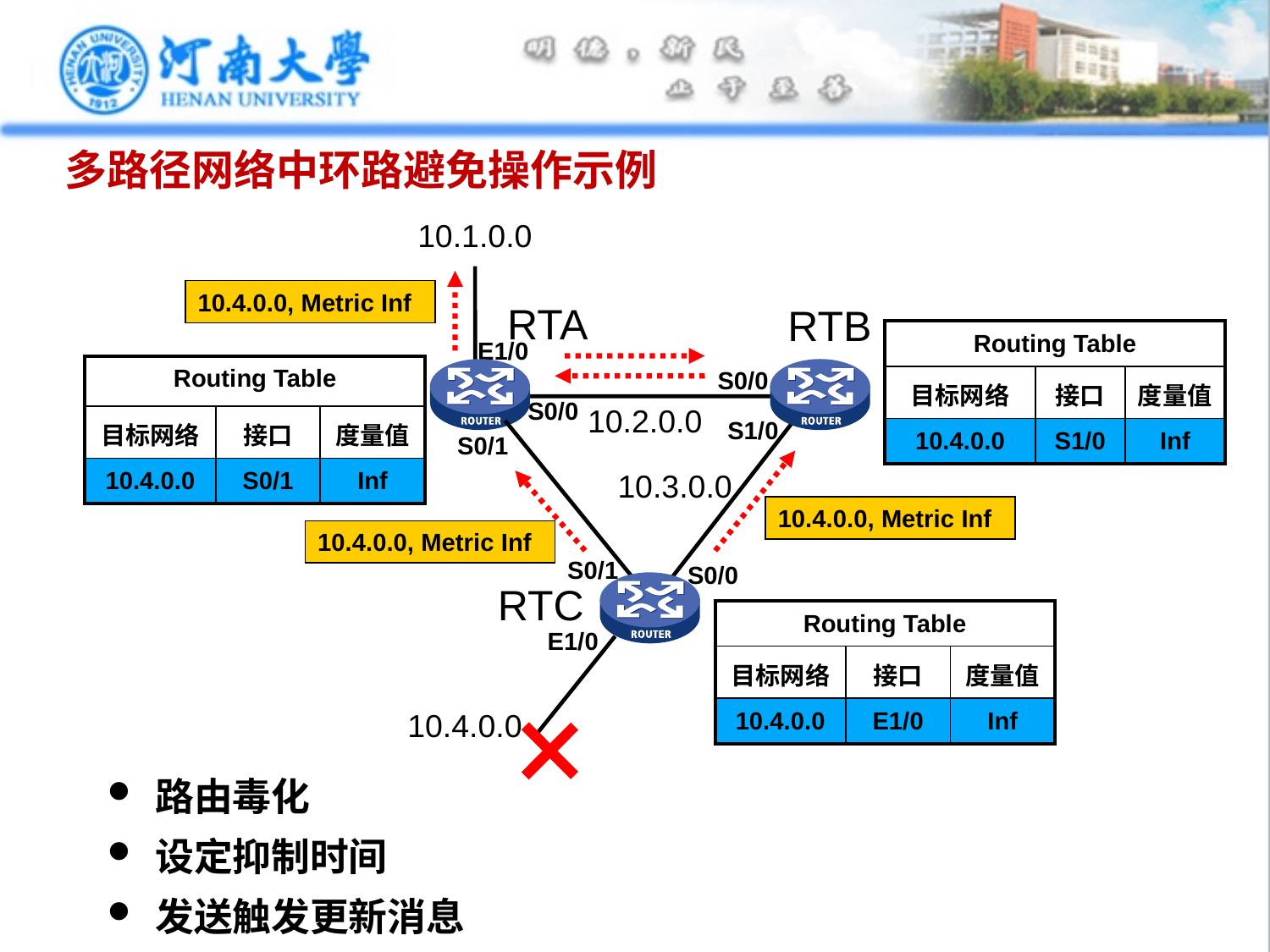

# 多路径网络中环路避免操作示例
10.1.0.0

10.4.0.0, Metric Inf
RTA
RTB
| Routing Table |  |  |
| --- | --- | --- |
| 目标网络 | 接口 | 度量值 |
| 10.4.0.0 | S1/0 | Inf |
E1/0
| Routing Table |  |  |
| --- | --- | --- |
| 目标网络 | 接口 | 度量值 |
| 10.4.0.0 | S0/1 | Inf |

S0/0

S0/0
10.2.0.0

S1/0
S0/1

10.3.0.0

10.4.0.0, Metric Inf
10.4.0.0, Metric Inf
S0/1
S0/0
RTC

| Routing Table |  |  |
| --- | --- | --- |
| 目标网络 | 接口 | 度量值 |
| 10.4.0.0 | E1/0 | Inf |
E1/0

10.4.0.0

路由毒化
设定抑制时间
发送触发更新消息